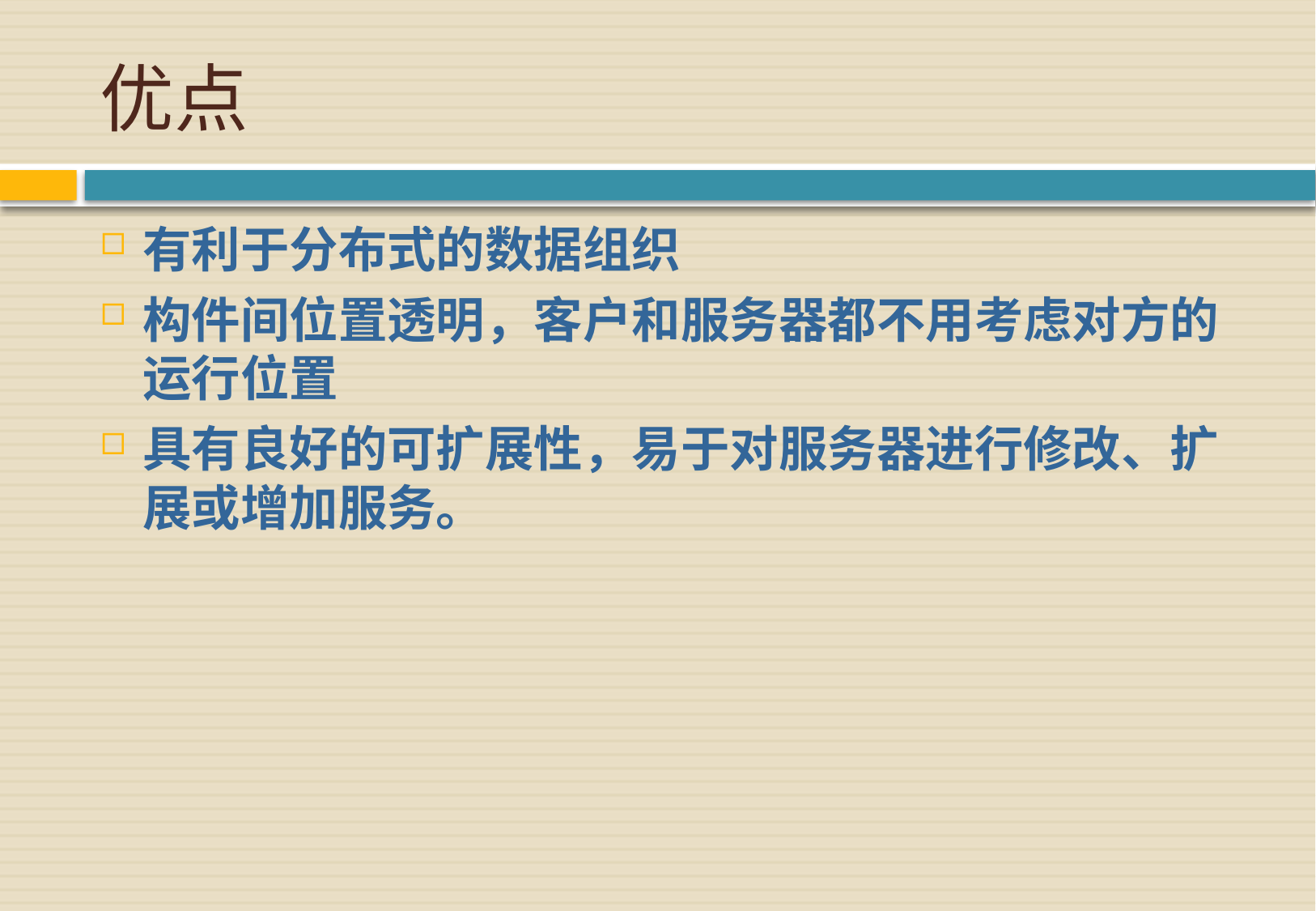

# 优点
有利于分布式的数据组织
构件间位置透明，客户和服务器都不用考虑对方的运行位置
具有良好的可扩展性，易于对服务器进行修改、扩展或增加服务。